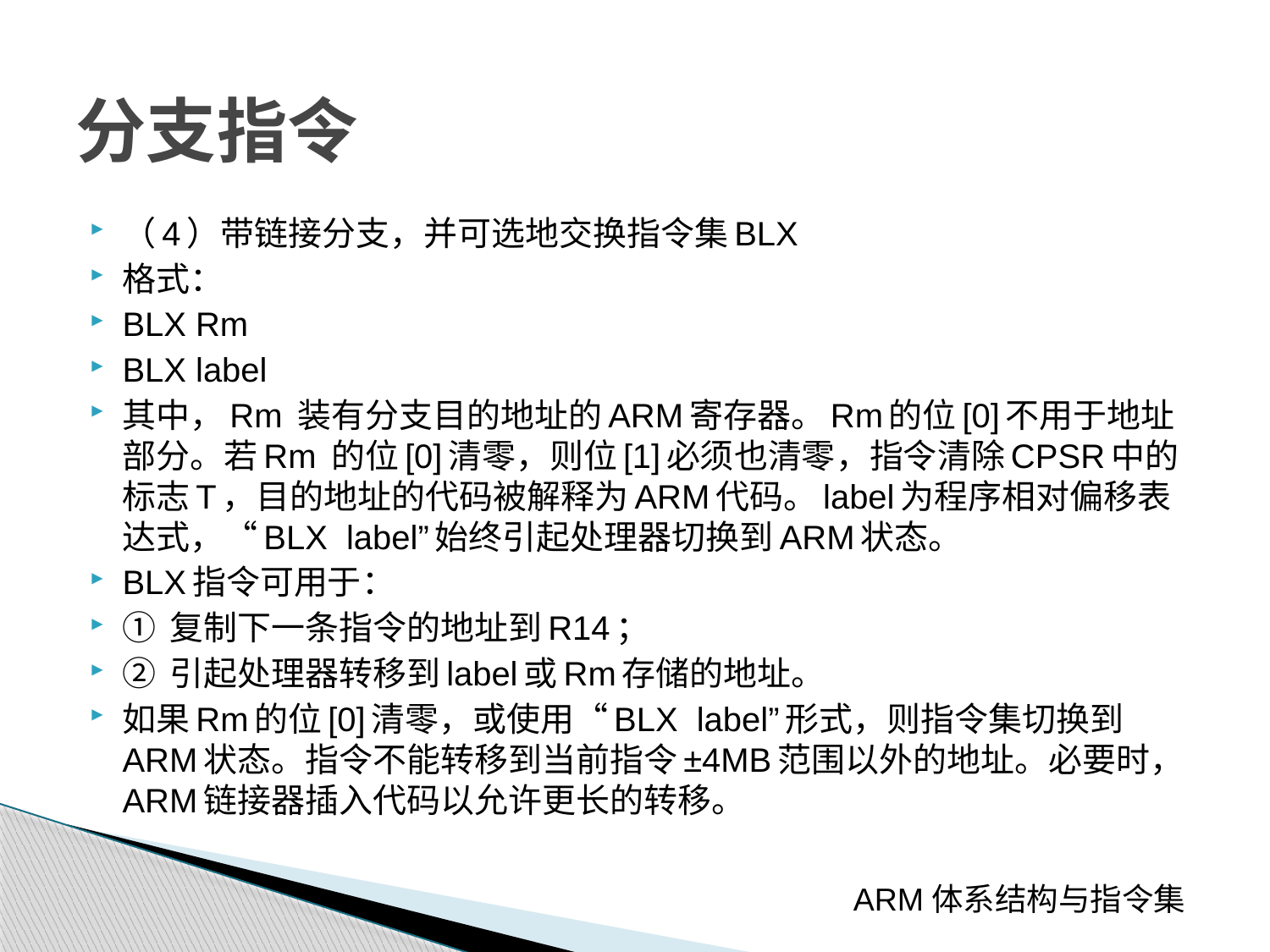

# 分支指令
（4）带链接分支，并可选地交换指令集BLX
格式：
BLX Rm
BLX label
其中，Rm 装有分支目的地址的ARM寄存器。Rm的位[0]不用于地址部分。若Rm 的位[0]清零，则位[1]必须也清零，指令清除CPSR中的标志T，目的地址的代码被解释为ARM代码。label为程序相对偏移表达式，“BLX  label”始终引起处理器切换到ARM状态。
BLX指令可用于：
① 复制下一条指令的地址到R14；
② 引起处理器转移到label或Rm存储的地址。
如果Rm的位[0]清零，或使用“BLX  label”形式，则指令集切换到ARM状态。指令不能转移到当前指令±4MB范围以外的地址。必要时，ARM链接器插入代码以允许更长的转移。
            ARM体系结构与指令集